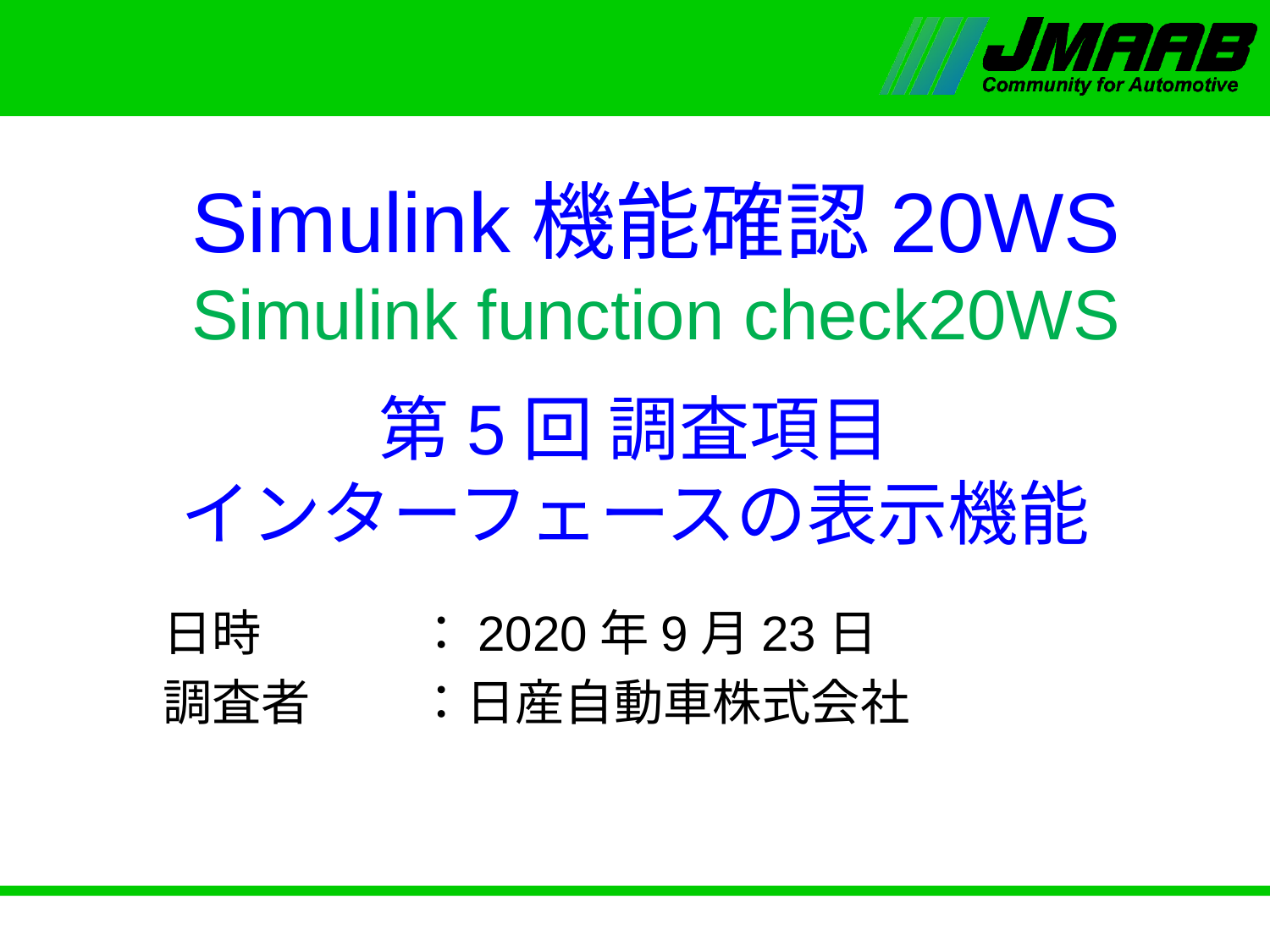

Simulink機能確認20WS
Simulink function check20WS
# 第5回 調査項目 インターフェースの表示機能
日時		：2020年9月23日
調査者	：日産自動車株式会社